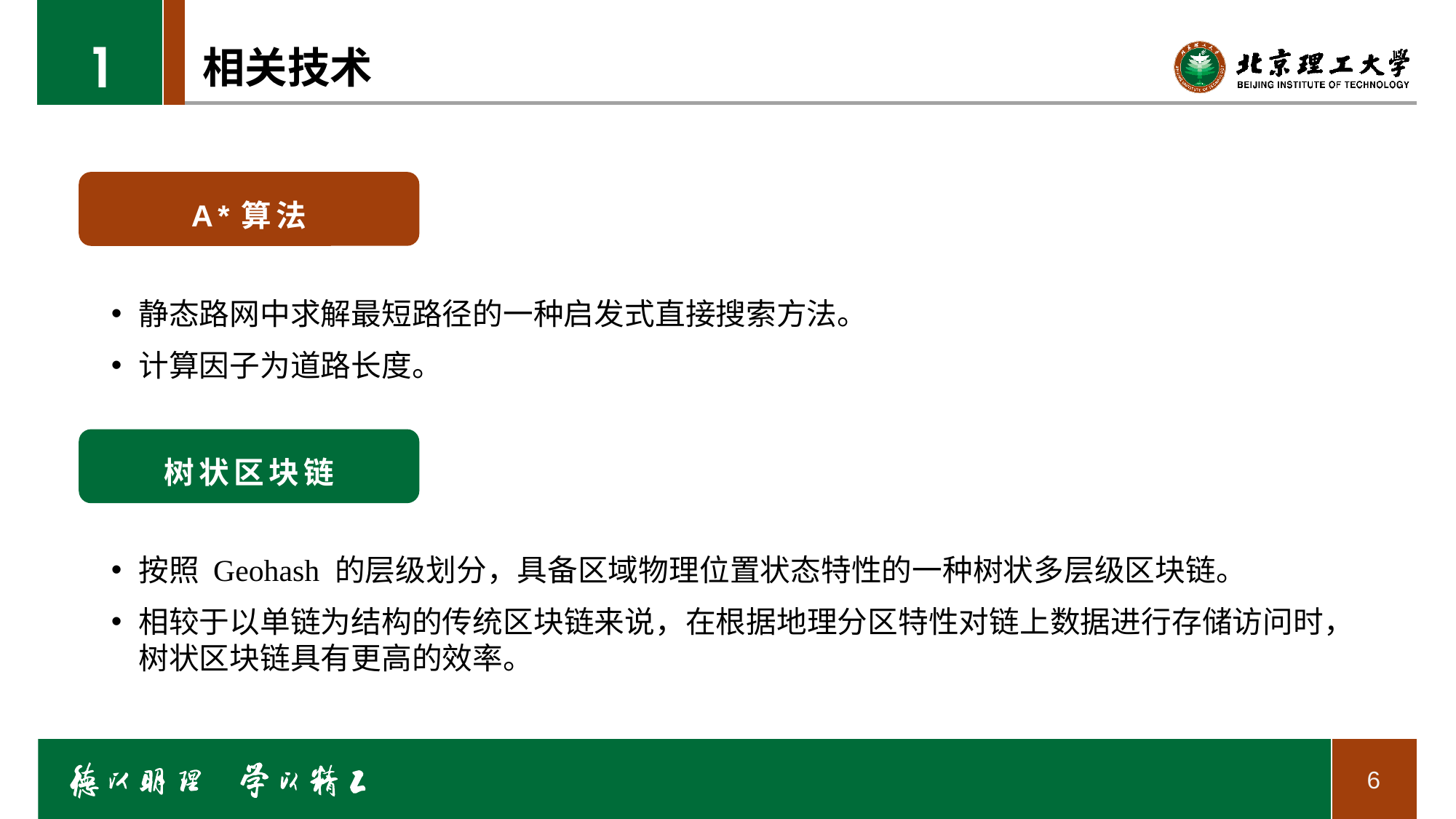

1
# 相关技术
A*算法
静态路网中求解最短路径的一种启发式直接搜索方法。
计算因子为道路长度。
树状区块链
按照 Geohash 的层级划分，具备区域物理位置状态特性的一种树状多层级区块链。
相较于以单链为结构的传统区块链来说，在根据地理分区特性对链上数据进行存储访问时，树状区块链具有更高的效率。